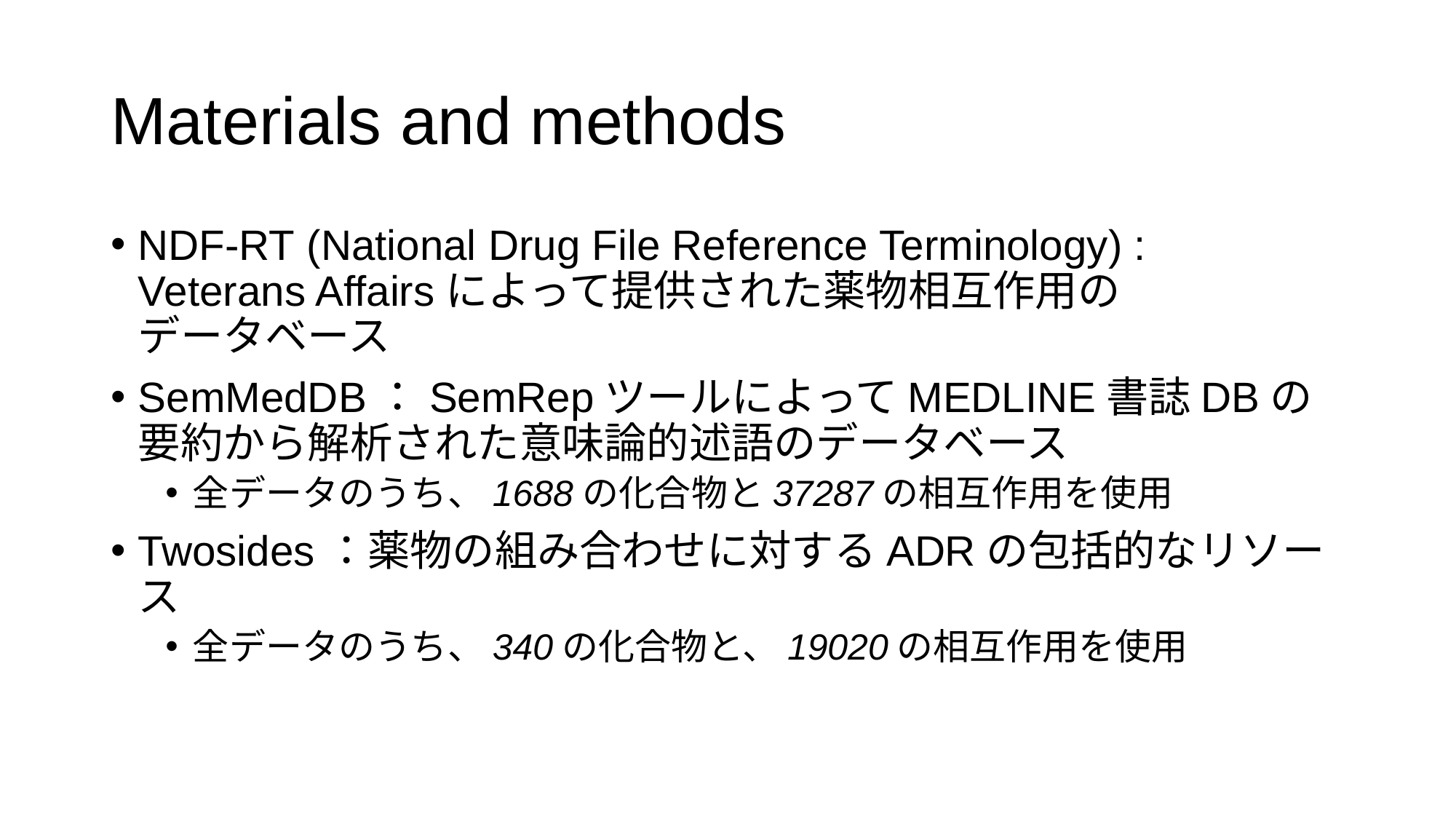

# Materials and methods
NDF-RT (National Drug File Reference Terminology) :
Veterans Affairsによって提供された薬物相互作用の
データベース
SemMedDB：SemRepツールによってMEDLINE書誌DBの
要約から解析された意味論的述語のデータベース
全データのうち、1688の化合物と37287の相互作用を使用
Twosides：薬物の組み合わせに対するADRの包括的なリソース
全データのうち、340の化合物と、19020の相互作用を使用